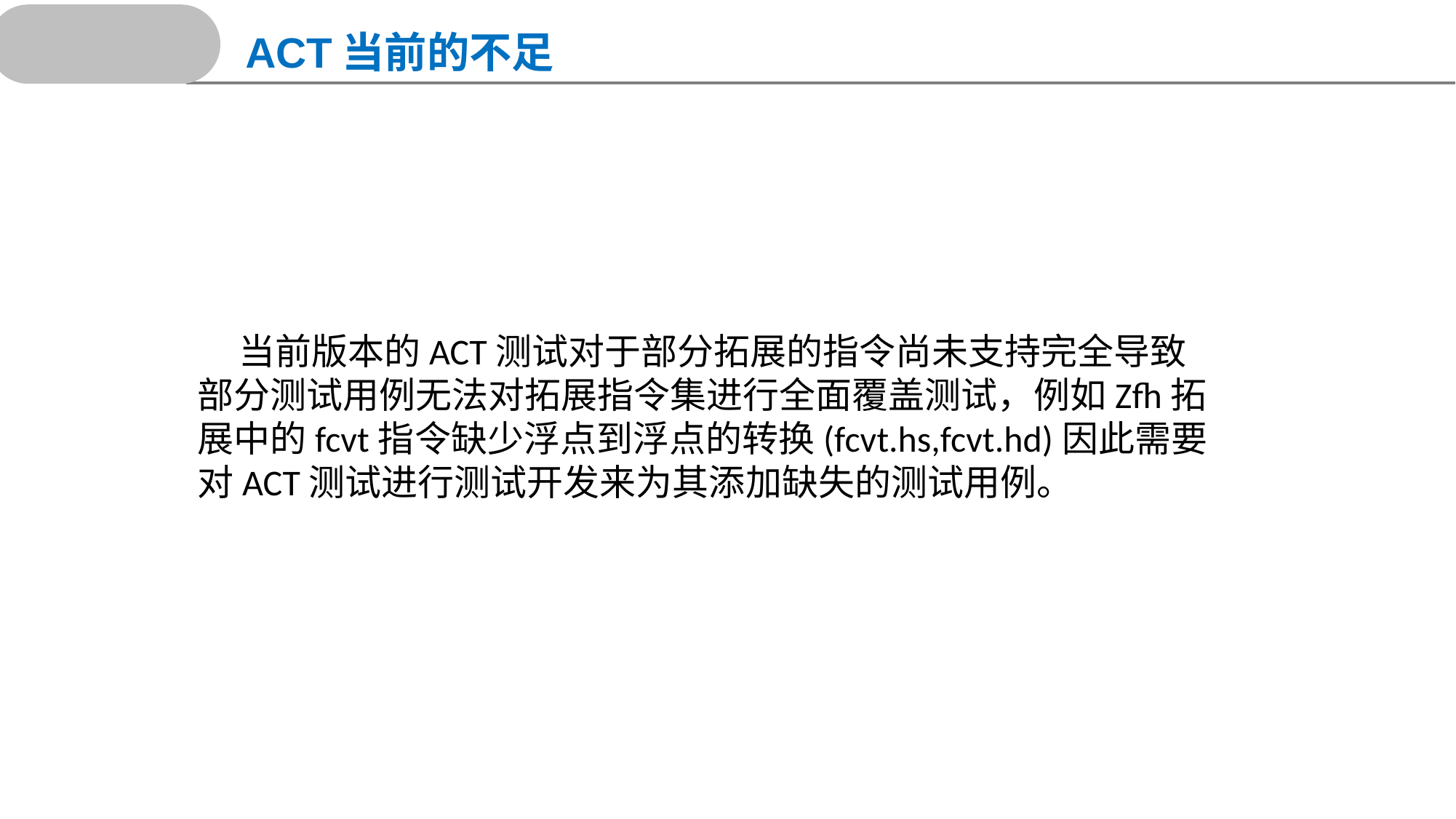

ACT当前的不足
    当前版本的ACT测试对于部分拓展的指令尚未支持完全导致部分测试用例无法对拓展指令集进行全面覆盖测试，例如Zfh拓展中的fcvt指令缺少浮点到浮点的转换(fcvt.hs,fcvt.hd)因此需要对ACT测试进行测试开发来为其添加缺失的测试用例。